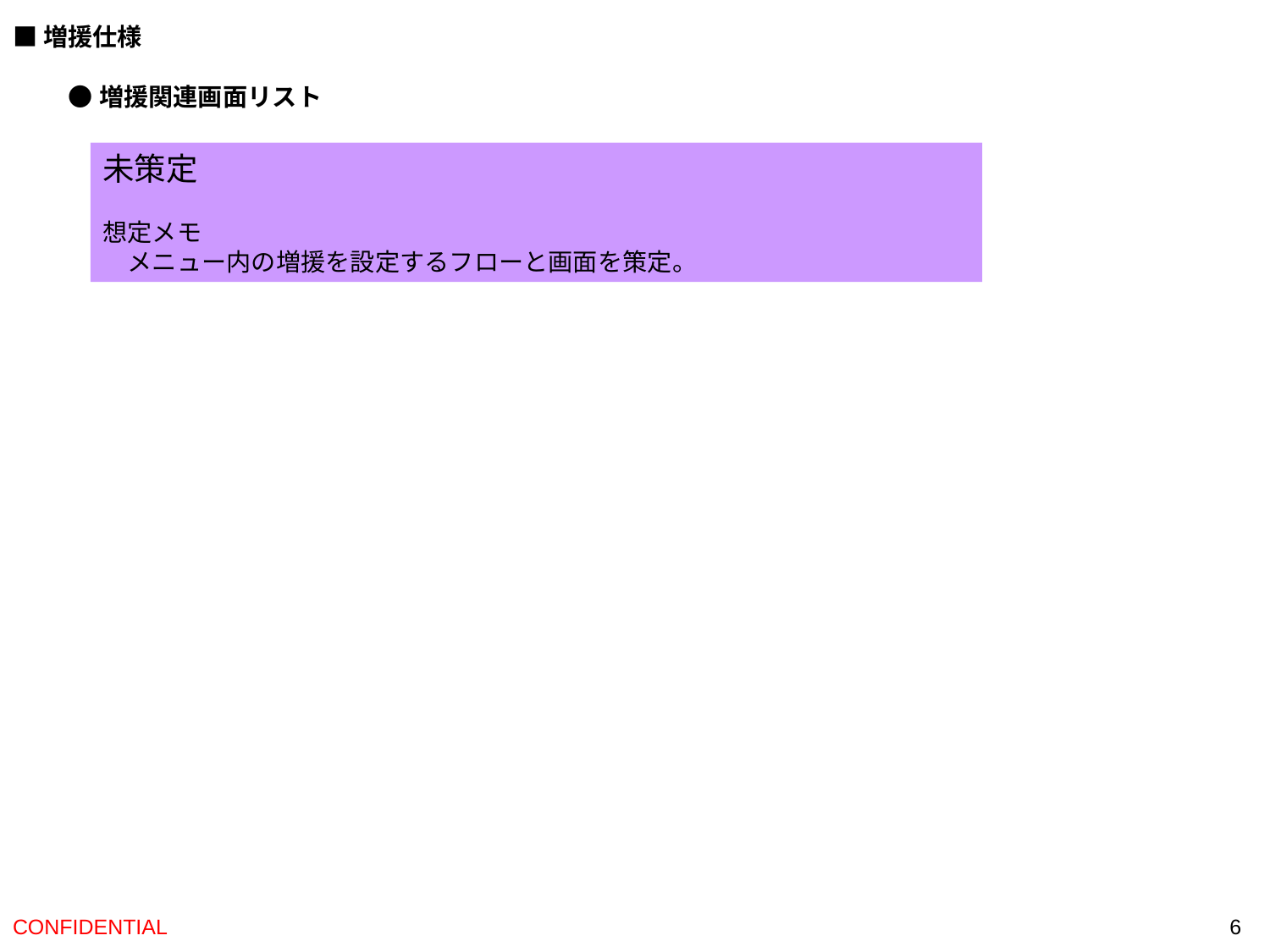

■増援仕様
●増援関連画面リスト
未策定

想定メモ
　メニュー内の増援を設定するフローと画面を策定。
6
CONFIDENTIAL